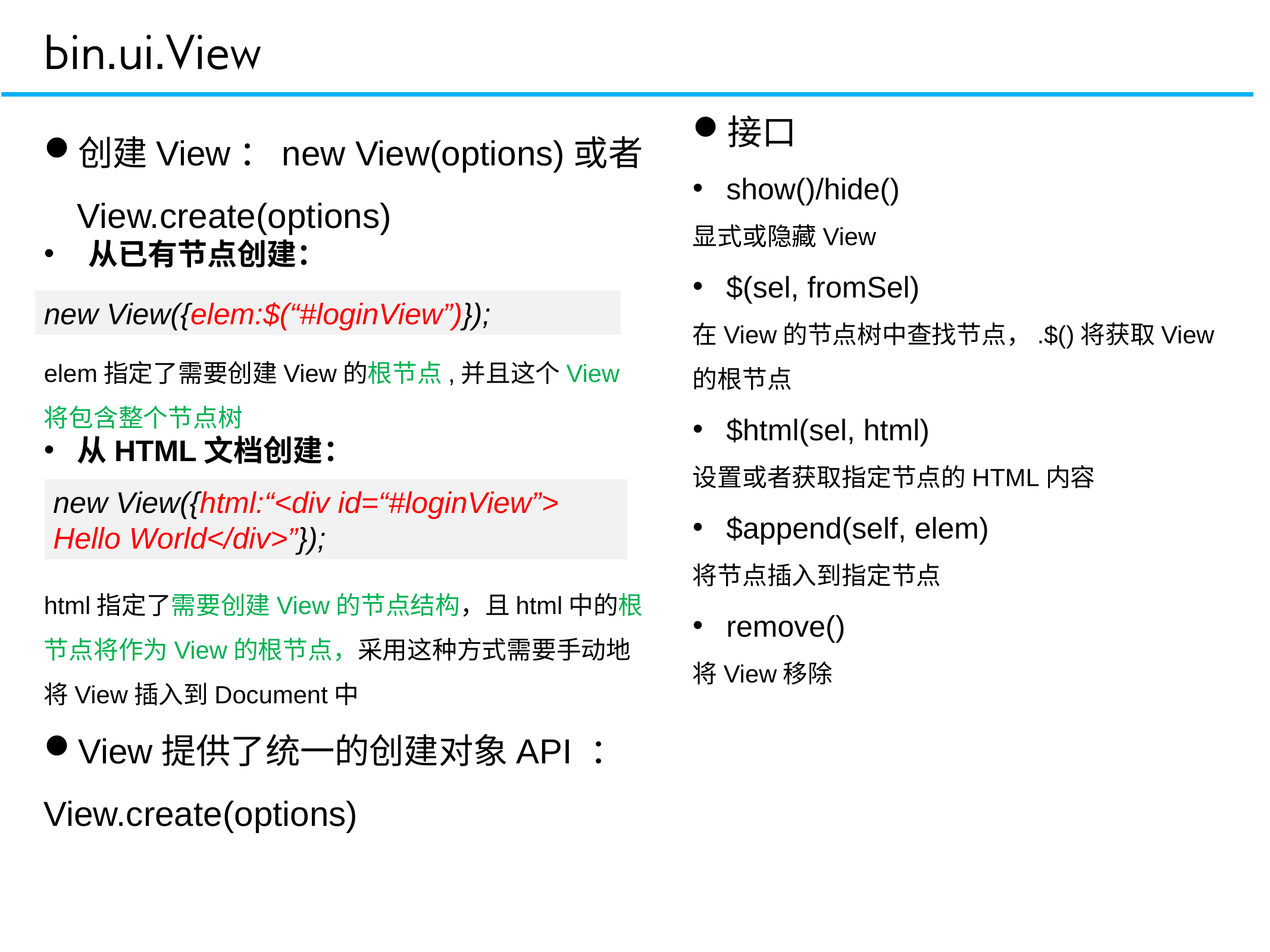

bin.ui.View

创建View：new View(options)或者View.create(options)
从已有节点创建：

elem指定了需要创建View的根节点,并且这个View将包含整个节点树
从HTML文档创建：

html指定了需要创建View的节点结构，且html中的根节点将作为View的根节点，采用这种方式需要手动地将View插入到Document中
View提供了统一的创建对象API ：
View.create(options)
接口
show()/hide()
显式或隐藏View
$(sel, fromSel)
在View的节点树中查找节点，.$()将获取View的根节点
$html(sel, html)
设置或者获取指定节点的HTML内容
$append(self, elem)
将节点插入到指定节点
remove()
将View移除
new View({elem:$(“#loginView”)});
new View({html:“<div id=“#loginView”> Hello World</div>”});